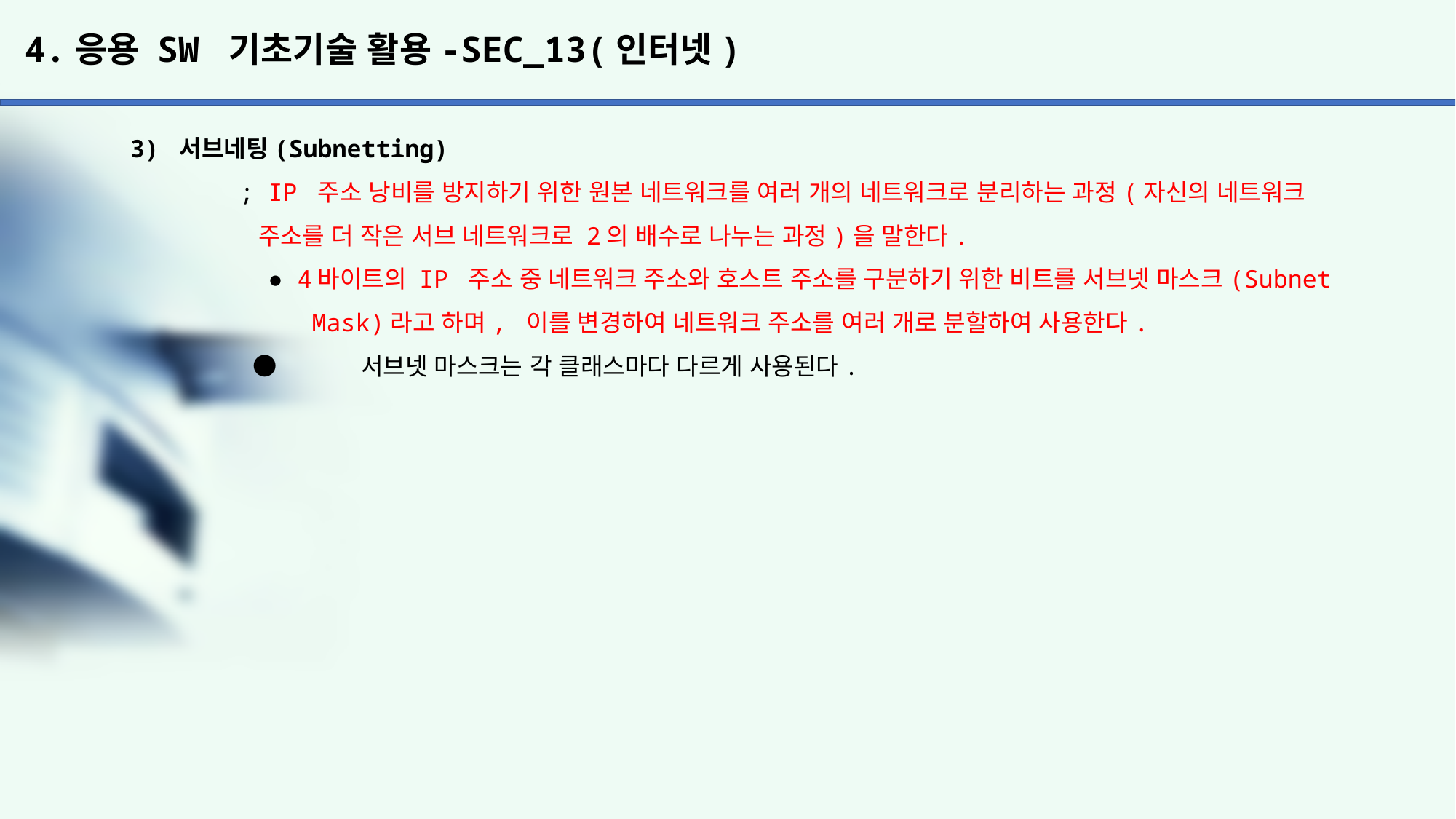

# 4.응용 SW 기초기술 활용-SEC_13(인터넷)
3) 서브네팅(Subnetting)
	; IP 주소 낭비를 방지하기 위한 원본 네트워크를 여러 개의 네트워크로 분리하는 과정(자신의 네트워크
	  주소를 더 작은 서브 네트워크로 2의 배수로 나누는 과정)을 말한다.
	  ● 4바이트의 IP 주소 중 네트워크 주소와 호스트 주소를 구분하기 위한 비트를 서브넷 마스크(Subnet
	     Mask)라고 하며, 이를 변경하여 네트워크 주소를 여러 개로 분할하여 사용한다.
	  ●	 서브넷 마스크는 각 클래스마다 다르게 사용된다.